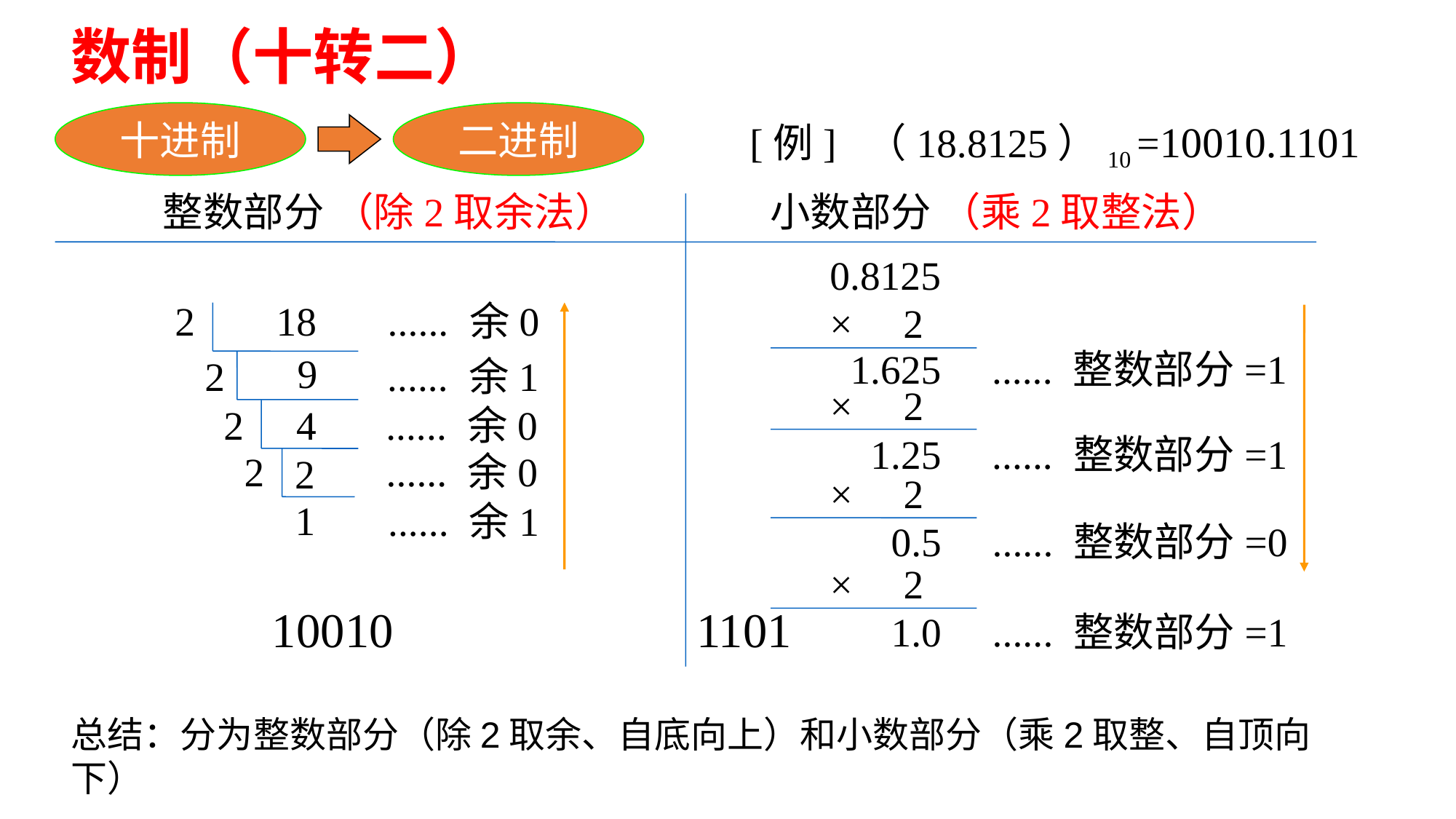

数制（十转二）

[例]  （18.8125）10 =10010.1101
十进制
二进制

整数部分 （除2取余法）                 小数部分 （乘2取整法）

0.8125
×     2
2        18       ...... 余0
            9

10010

1101
  1.625     ...... 整数部分=1

2                ...... 余1
         4

×     2
    1.25     ...... 整数部分=1

2              ...... 余0
       2

2            ...... 余0
     1

×     2
      0.5     ...... 整数部分=0

         ...... 余1
×     2
      1.0     ...... 整数部分=1

总结：分为整数部分（除2取余、自底向上）和小数部分（乘2取整、自顶向下）